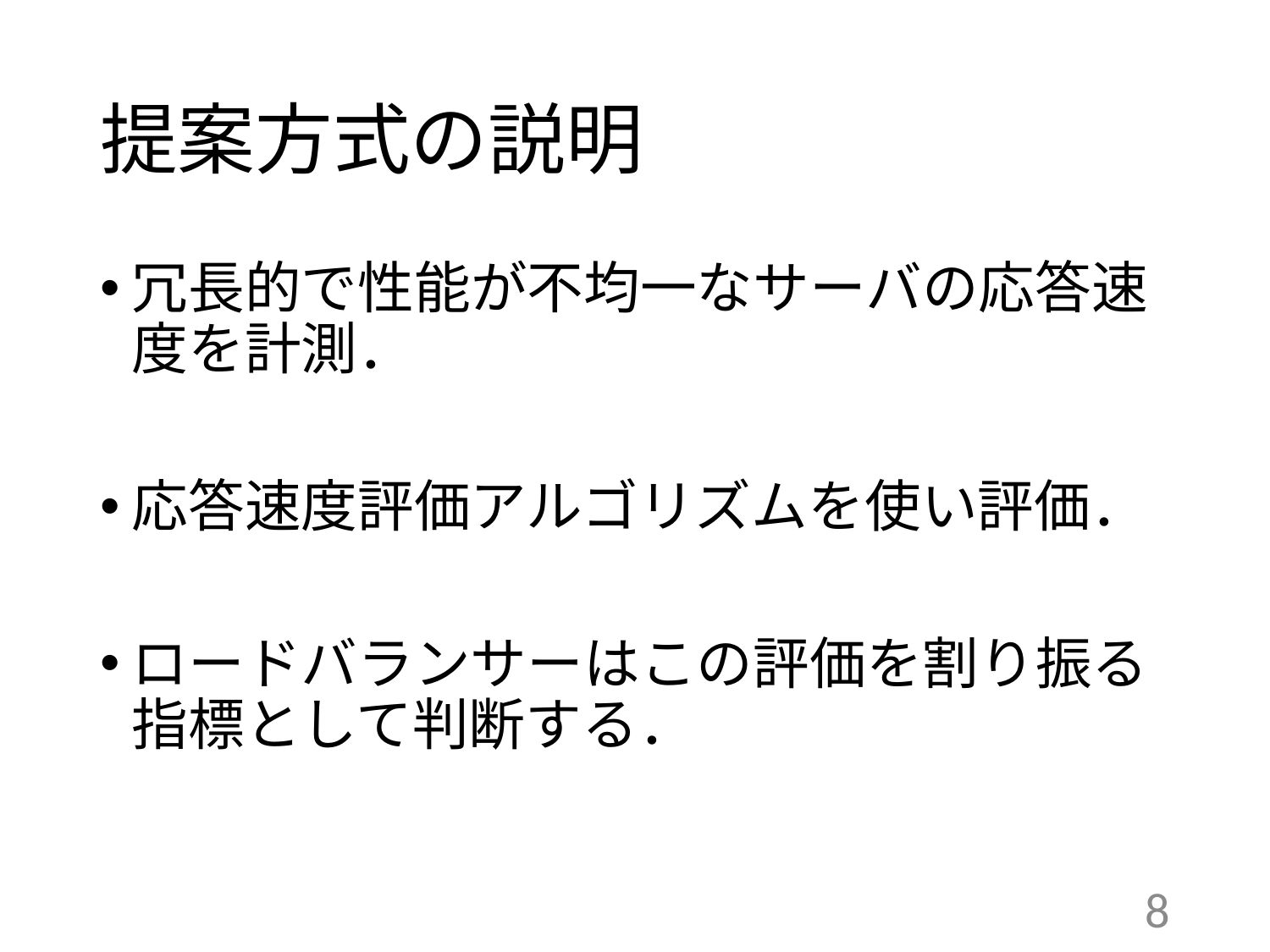

# 提案方式の説明
冗長的で性能が不均一なサーバの応答速度を計測．

応答速度評価アルゴリズムを使い評価．

ロードバランサーはこの評価を割り振る指標として判断する．

8